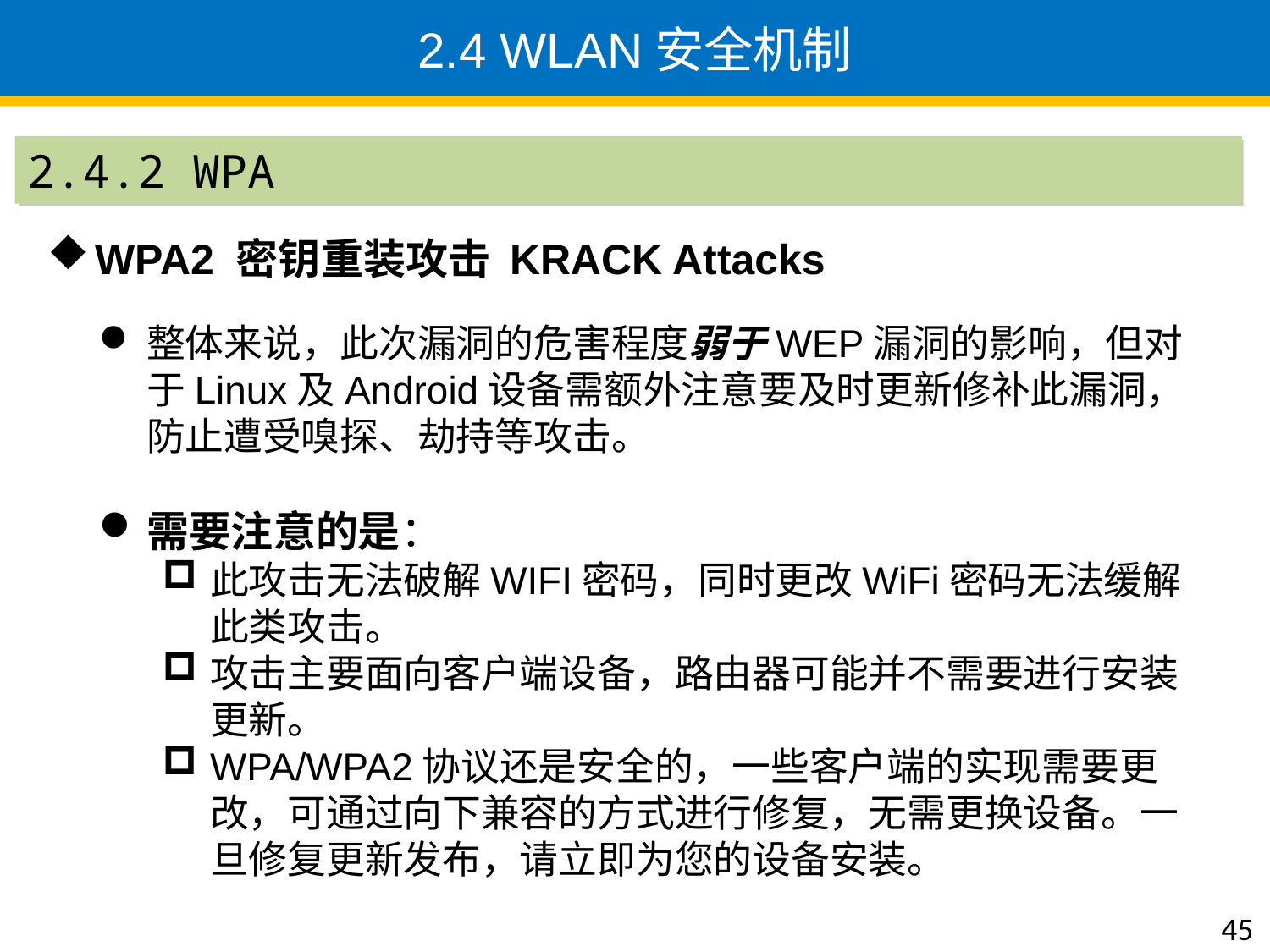

# 2.4 WLAN安全机制
2.4.2 WPA
WPA2 密钥重装攻击 KRACK Attacks
整体来说，此次漏洞的危害程度弱于WEP漏洞的影响，但对于Linux及Android设备需额外注意要及时更新修补此漏洞，防止遭受嗅探、劫持等攻击。

需要注意的是：
此攻击无法破解WIFI密码，同时更改WiFi密码无法缓解此类攻击。
攻击主要面向客户端设备，路由器可能并不需要进行安装更新。
WPA/WPA2协议还是安全的，一些客户端的实现需要更改，可通过向下兼容的方式进行修复，无需更换设备。一旦修复更新发布，请立即为您的设备安装。
45